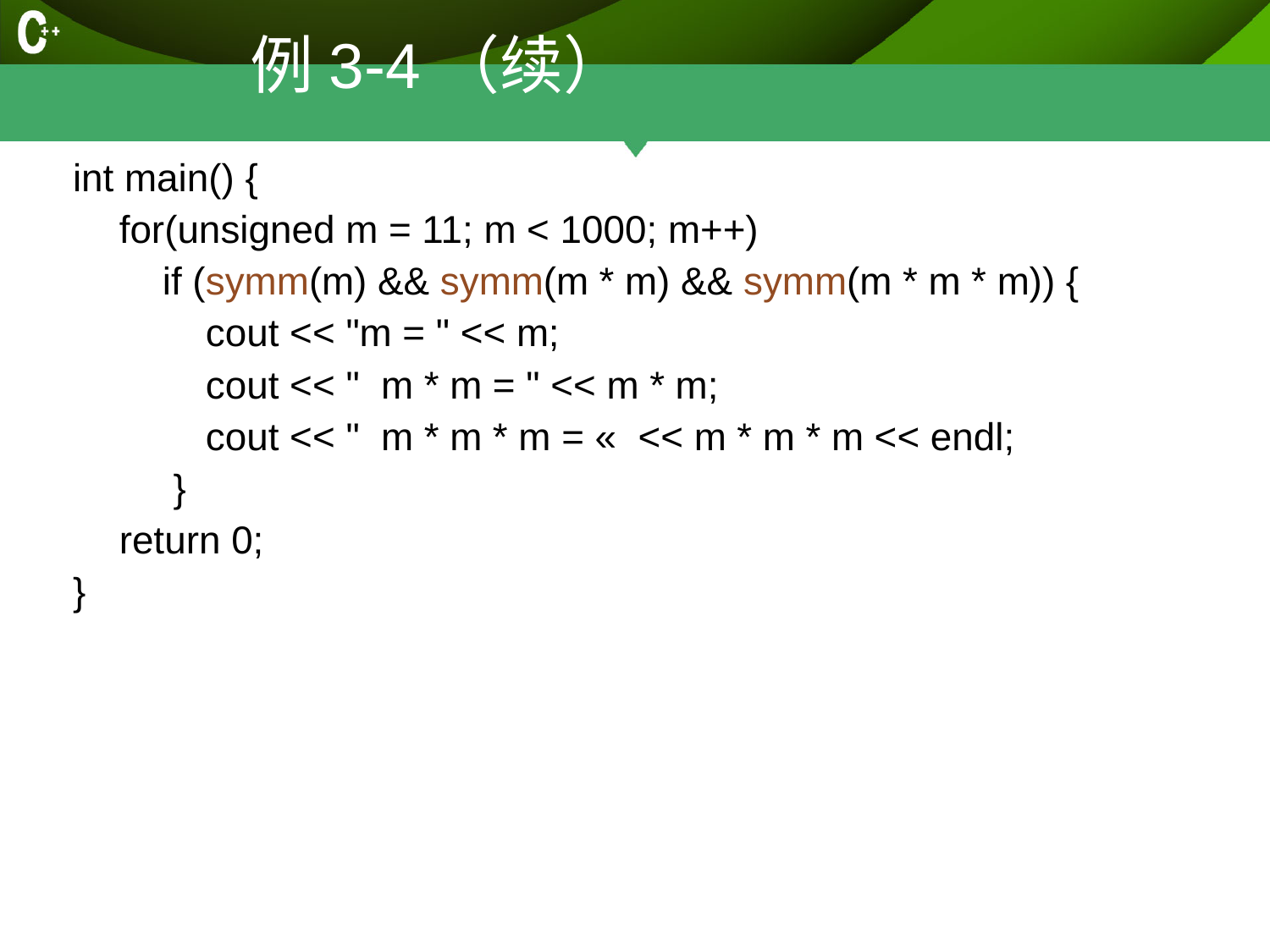

# 例3-4（续）
int main() {
	 for(unsigned m = 11; m < 1000; m++)
	     if (symm(m) && symm(m * m) && symm(m * m * m)) {
	         cout << "m = " << m;
	         cout << "  m * m = " << m * m;
	         cout << "  m * m * m = «  << m * m * m << endl;
	      }
	 return 0;
}